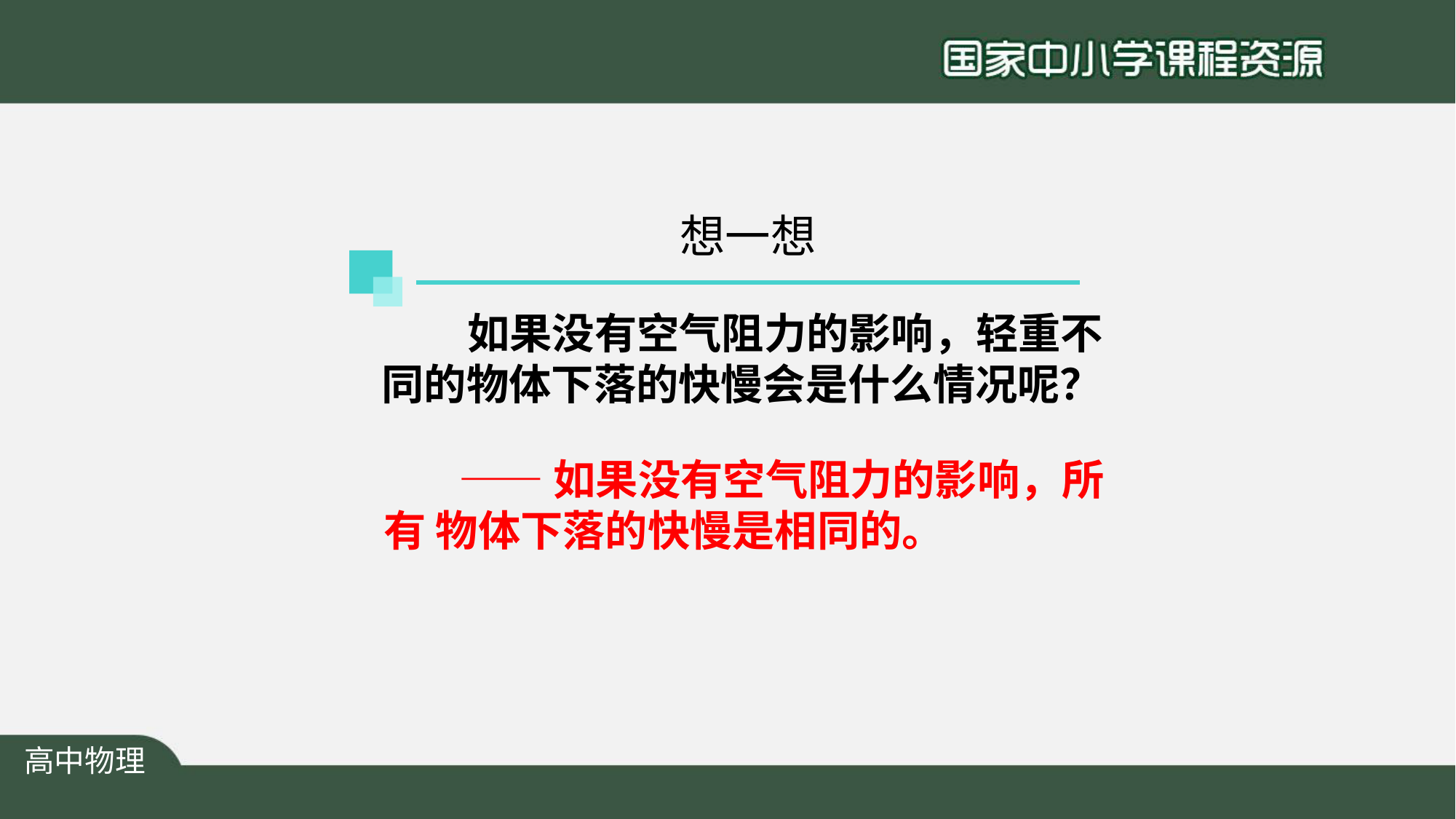

想一想

如果没有空气阻力的影响，轻重不 同的物体下落的快慢会是什么情况呢？
——如果没有空气阻力的影响，所有 物体下落的快慢是相同的。
高中物理